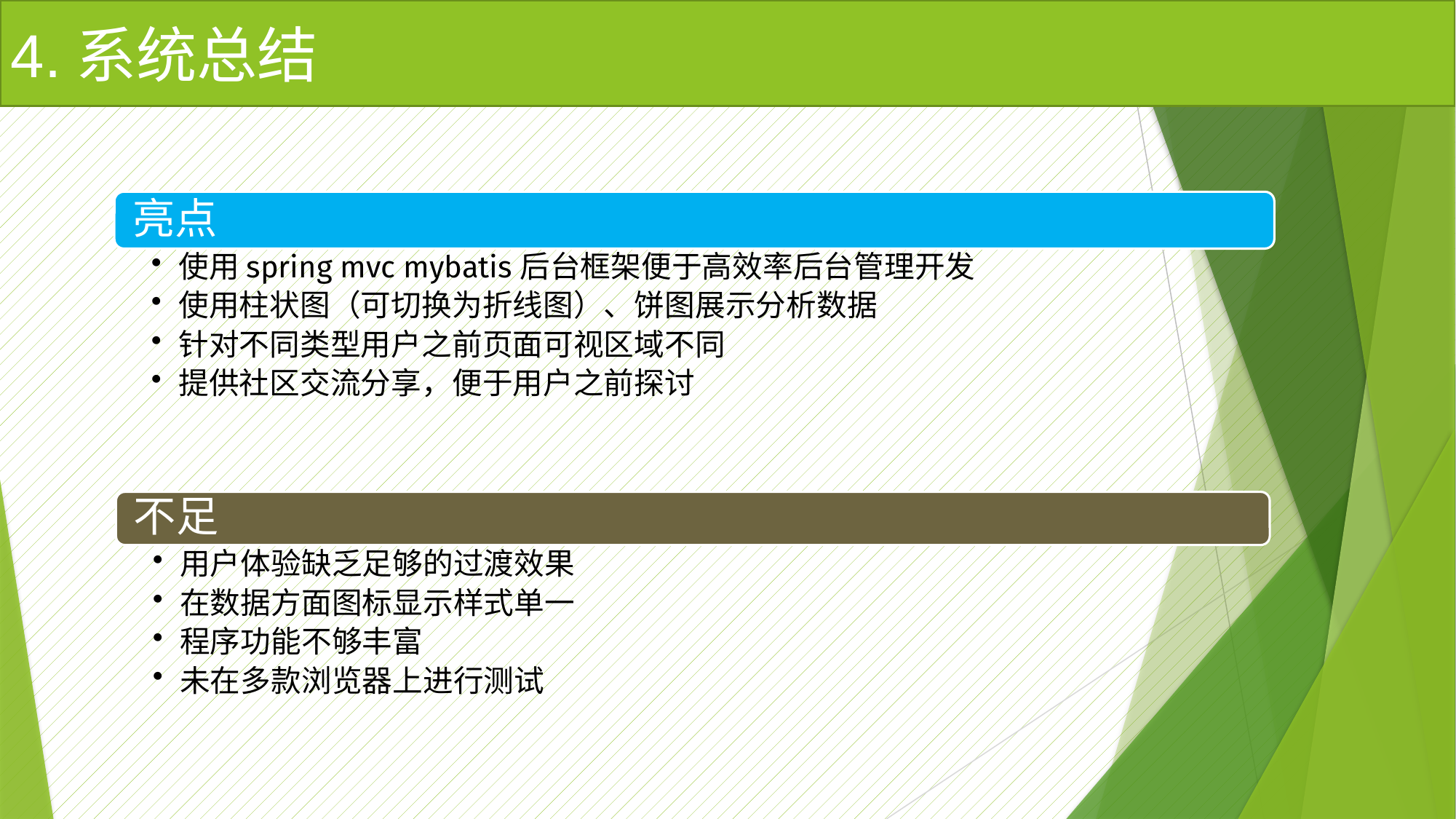

4.系统总结
亮点
使用spring mvc mybatis后台框架便于高效率后台管理开发
使用柱状图（可切换为折线图）、饼图展示分析数据
针对不同类型用户之前页面可视区域不同
提供社区交流分享，便于用户之前探讨
不足
用户体验缺乏足够的过渡效果
在数据方面图标显示样式单一
程序功能不够丰富
未在多款浏览器上进行测试